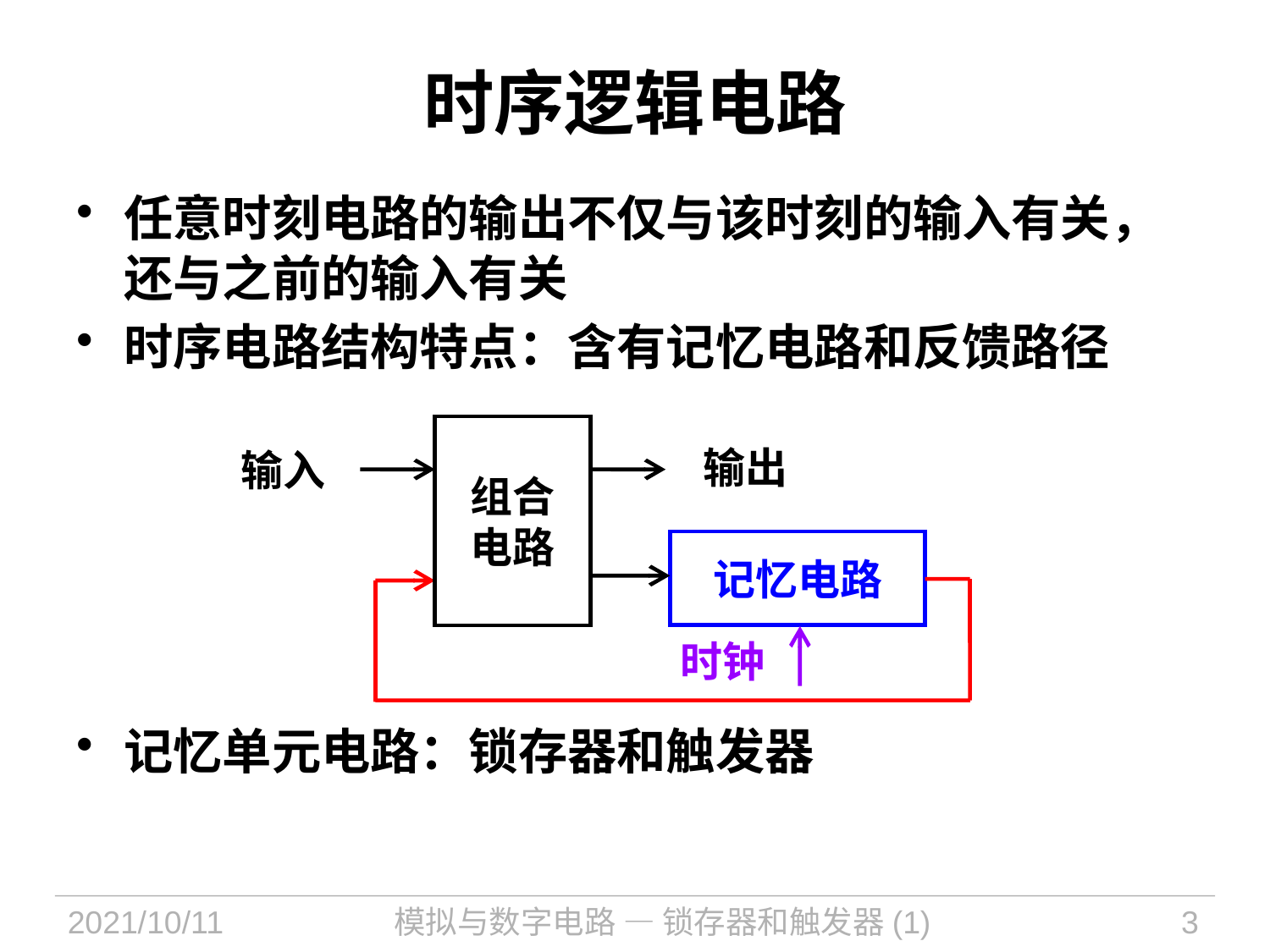

# 时序逻辑电路
任意时刻电路的输出不仅与该时刻的输入有关，还与之前的输入有关
时序电路结构特点：含有记忆电路和反馈路径

记忆单元电路：锁存器和触发器
组合
电路
输出
输入

记忆电路

时钟
2021/10/11
模拟与数字电路 — 锁存器和触发器(1)
3